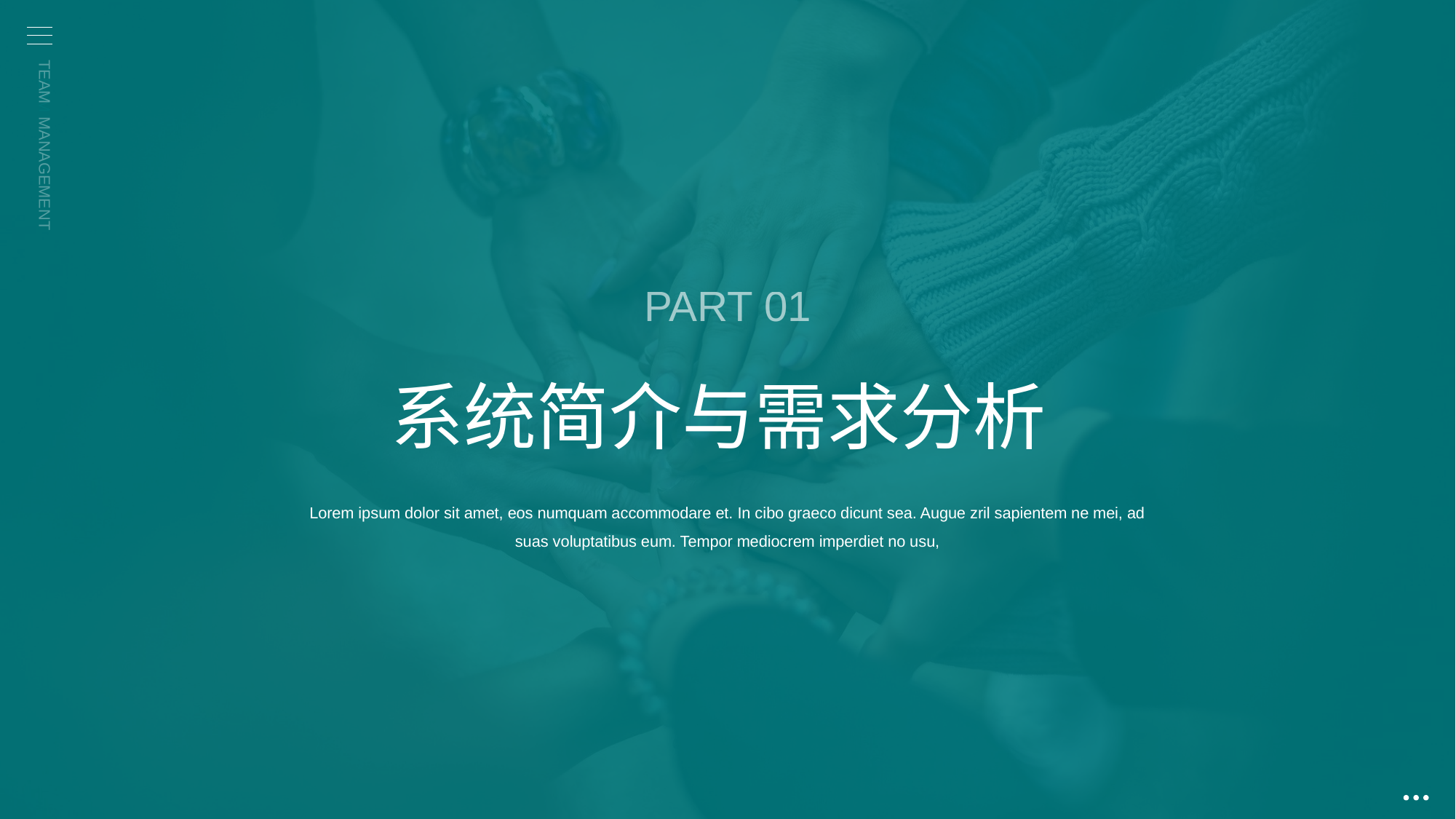

PART 01
系统简介与需求分析
Lorem ipsum dolor sit amet, eos numquam accommodare et. In cibo graeco dicunt sea. Augue zril sapientem ne mei, ad suas voluptatibus eum. Tempor mediocrem imperdiet no usu,